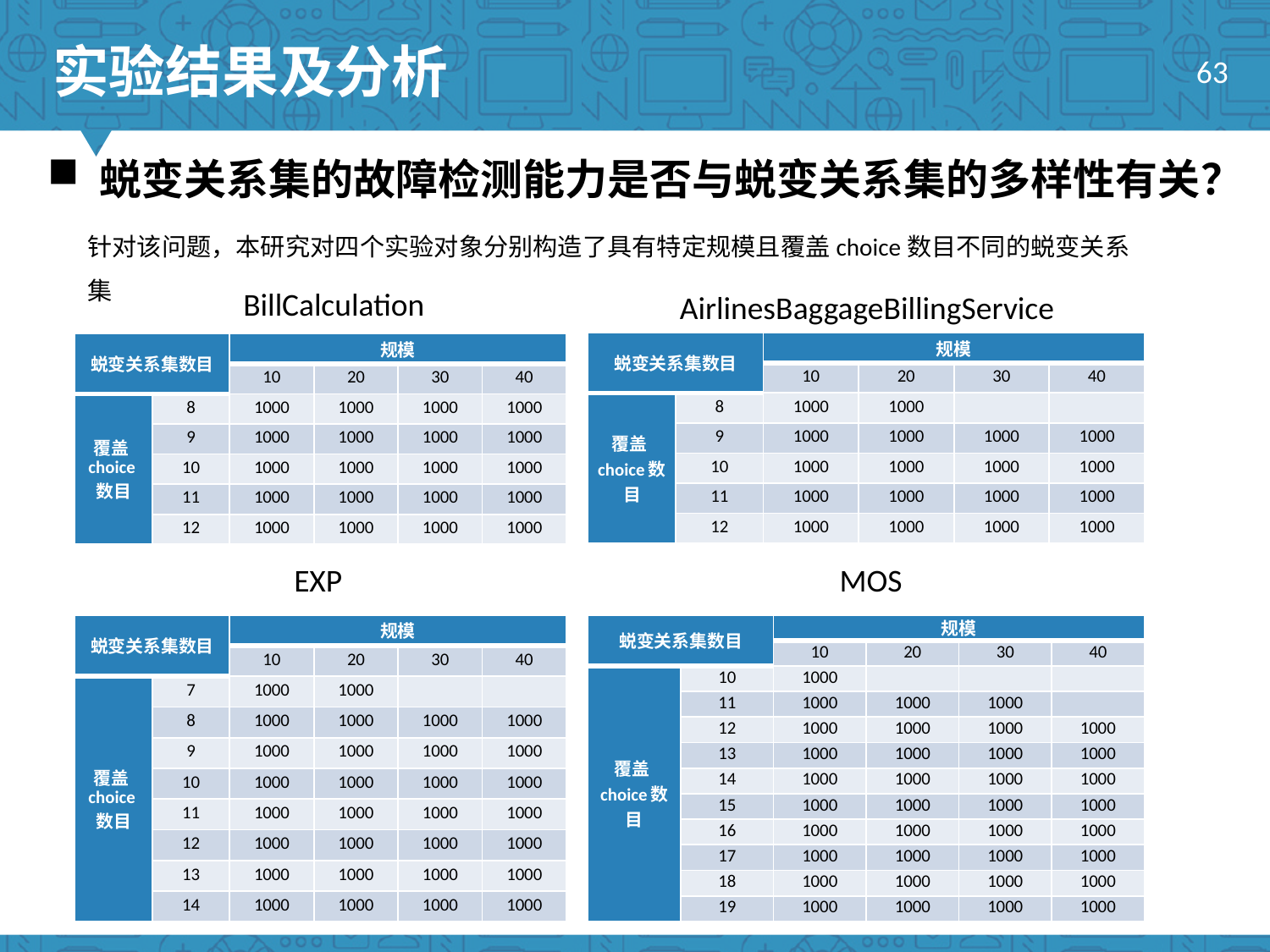

实验结果及分析
63
 蜕变关系集的故障检测能力是否与蜕变关系集的多样性有关？
针对该问题，本研究对四个实验对象分别构造了具有特定规模且覆盖choice数目不同的蜕变关系集
BillCalculation
AirlinesBaggageBillingService
| 蜕变关系集数目 |  | 规模 |  |  |  |
| --- | --- | --- | --- | --- | --- |
|  |  | 10 | 20 | 30 | 40 |
| 覆盖choice数目 | 8 | 1000 | 1000 |  |  |
|  | 9 | 1000 | 1000 | 1000 | 1000 |
|  | 10 | 1000 | 1000 | 1000 | 1000 |
|  | 11 | 1000 | 1000 | 1000 | 1000 |
|  | 12 | 1000 | 1000 | 1000 | 1000 |
| 蜕变关系集数目 |  | 规模 |  |  |  |
| --- | --- | --- | --- | --- | --- |
|  |  | 10 | 20 | 30 | 40 |
| 覆盖choice数目 | 8 | 1000 | 1000 | 1000 | 1000 |
|  | 9 | 1000 | 1000 | 1000 | 1000 |
|  | 10 | 1000 | 1000 | 1000 | 1000 |
|  | 11 | 1000 | 1000 | 1000 | 1000 |
|  | 12 | 1000 | 1000 | 1000 | 1000 |
EXP
MOS
| 蜕变关系集数目 |  | 规模 |  |  |  |
| --- | --- | --- | --- | --- | --- |
|  |  | 10 | 20 | 30 | 40 |
| 覆盖choice数目 | 7 | 1000 | 1000 |  |  |
|  | 8 | 1000 | 1000 | 1000 | 1000 |
|  | 9 | 1000 | 1000 | 1000 | 1000 |
|  | 10 | 1000 | 1000 | 1000 | 1000 |
|  | 11 | 1000 | 1000 | 1000 | 1000 |
|  | 12 | 1000 | 1000 | 1000 | 1000 |
|  | 13 | 1000 | 1000 | 1000 | 1000 |
|  | 14 | 1000 | 1000 | 1000 | 1000 |
| 蜕变关系集数目 |  | 规模 |  |  |  |
| --- | --- | --- | --- | --- | --- |
|  |  | 10 | 20 | 30 | 40 |
| 覆盖choice数目 | 10 | 1000 |  |  |  |
|  | 11 | 1000 | 1000 | 1000 |  |
|  | 12 | 1000 | 1000 | 1000 | 1000 |
|  | 13 | 1000 | 1000 | 1000 | 1000 |
|  | 14 | 1000 | 1000 | 1000 | 1000 |
|  | 15 | 1000 | 1000 | 1000 | 1000 |
|  | 16 | 1000 | 1000 | 1000 | 1000 |
|  | 17 | 1000 | 1000 | 1000 | 1000 |
|  | 18 | 1000 | 1000 | 1000 | 1000 |
|  | 19 | 1000 | 1000 | 1000 | 1000 |